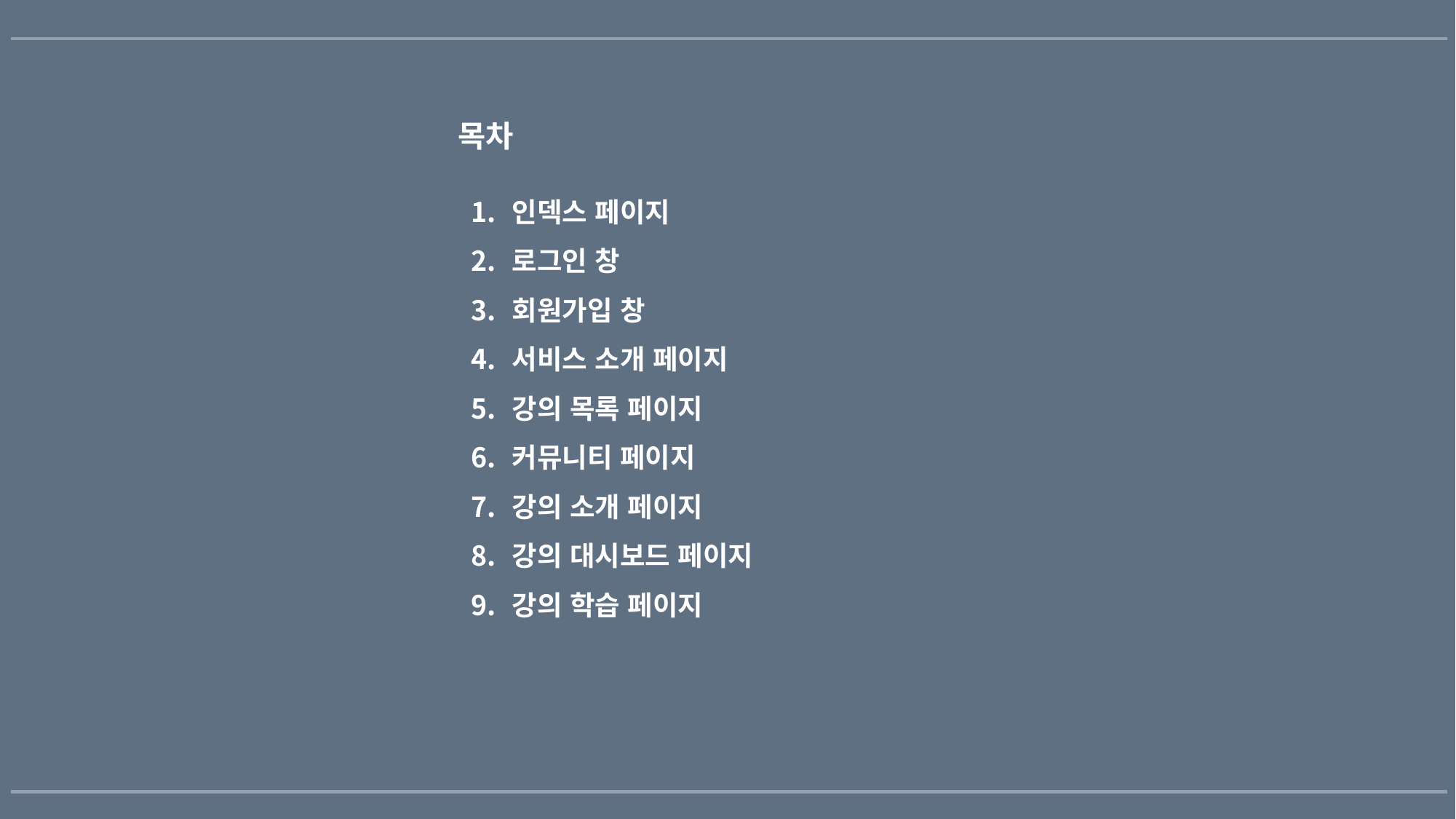

# 목차
인덱스 페이지
로그인 창
회원가입 창
서비스 소개 페이지
강의 목록 페이지
커뮤니티 페이지
강의 소개 페이지
강의 대시보드 페이지
강의 학습 페이지